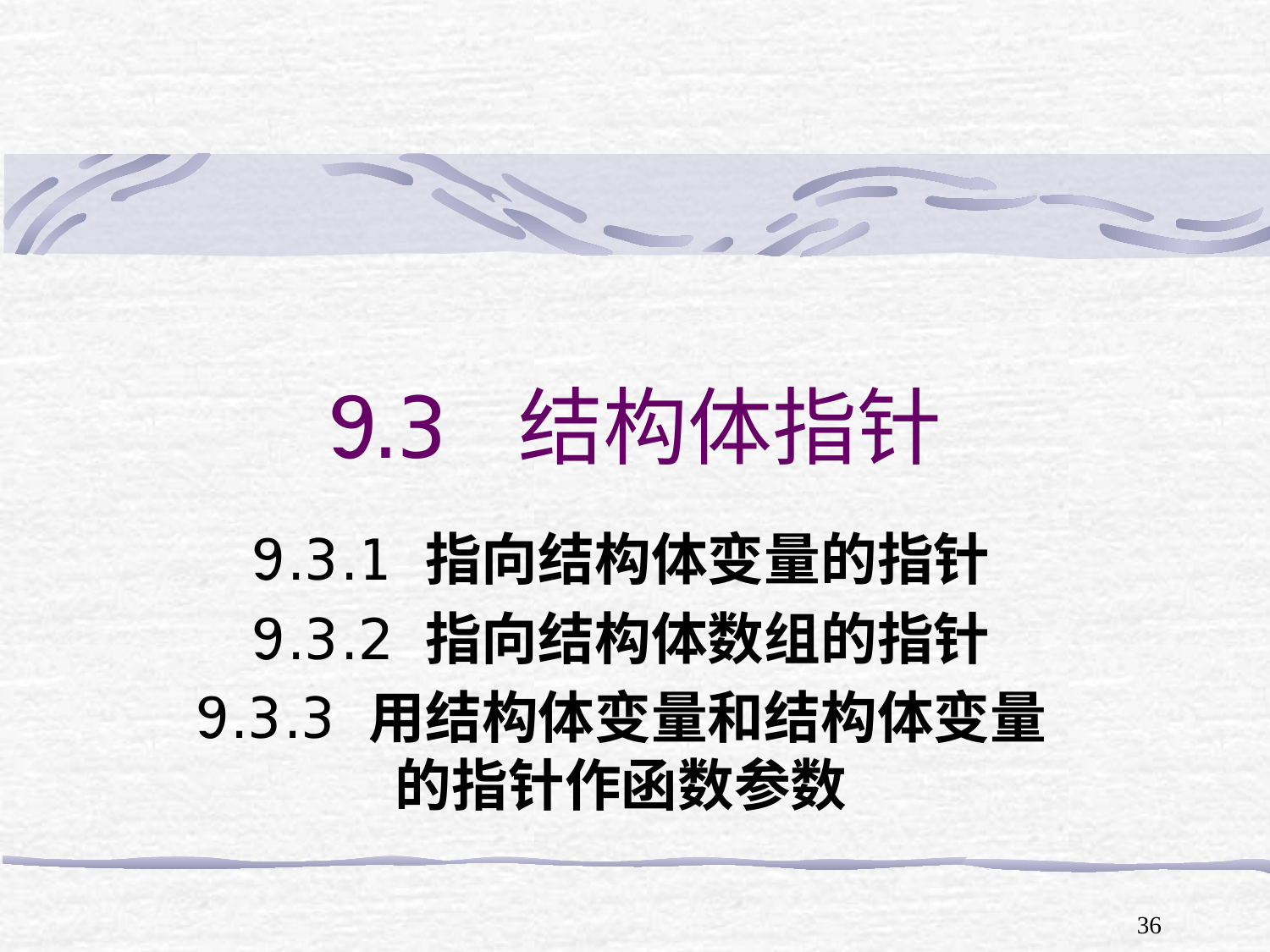

# 9.3  结构体指针
9.3.1 指向结构体变量的指针
9.3.2 指向结构体数组的指针
9.3.3 用结构体变量和结构体变量的指针作函数参数

36